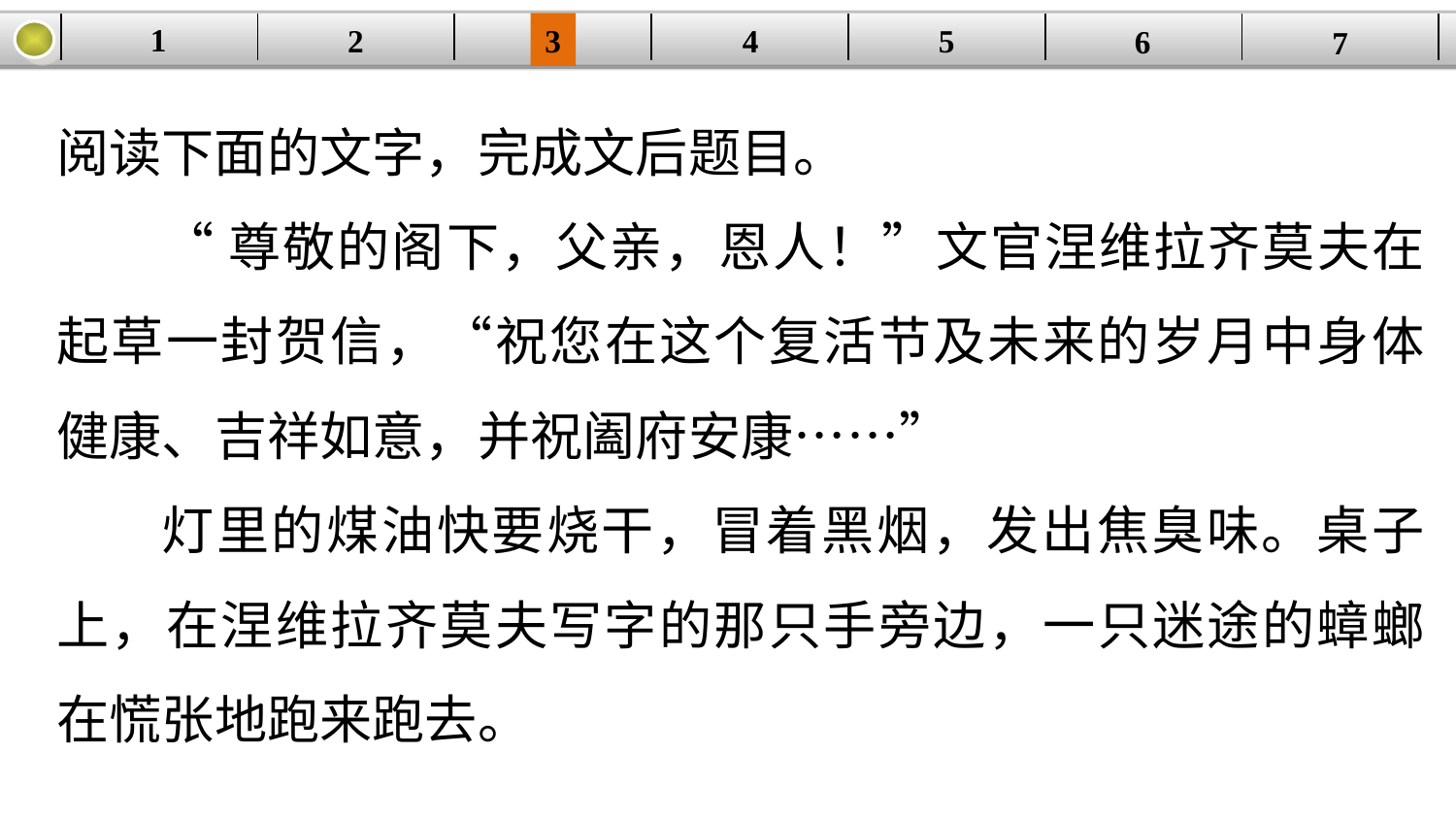

1
5
3
2
|  |  |  |  |  |  |  |
| --- | --- | --- | --- | --- | --- | --- |
4
6
7

阅读下面的文字，完成文后题目。
“尊敬的阁下，父亲，恩人！”文官涅维拉齐莫夫在起草一封贺信，“祝您在这个复活节及未来的岁月中身体健康、吉祥如意，并祝阖府安康……”
灯里的煤油快要烧干，冒着黑烟，发出焦臭味。桌子上，在涅维拉齐莫夫写字的那只手旁边，一只迷途的蟑螂在慌张地跑来跑去。